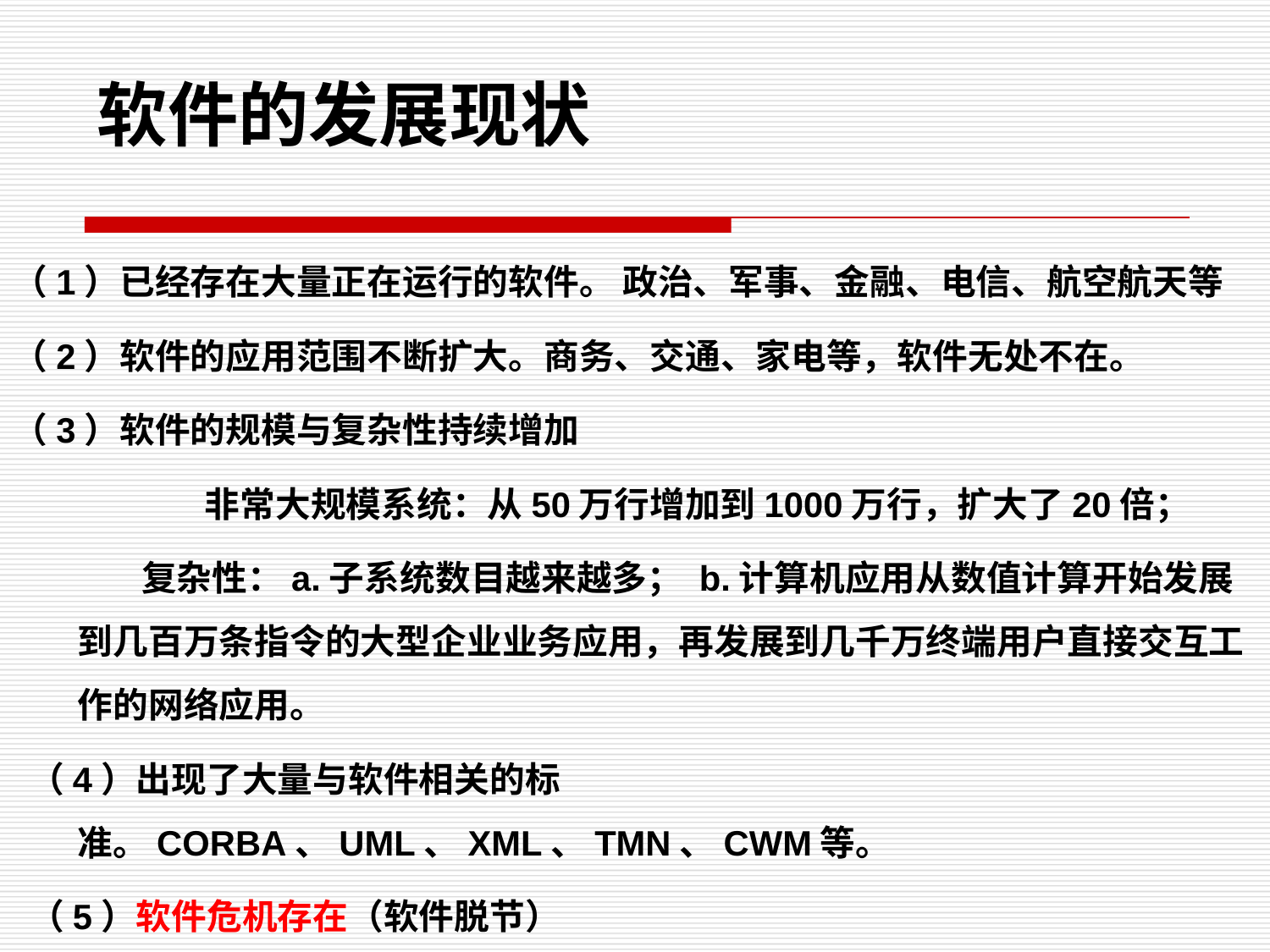

软件的发展现状
（1）已经存在大量正在运行的软件。 政治、军事、金融、电信、航空航天等
（2）软件的应用范围不断扩大。商务、交通、家电等，软件无处不在。
（3）软件的规模与复杂性持续增加
		非常大规模系统：从50万行增加到1000万行，扩大了20倍；
               复杂性：a.子系统数目越来越多； b.计算机应用从数值计算开始发展到几百万条指令的大型企业业务应用，再发展到几千万终端用户直接交互工作的网络应用。
 （4）出现了大量与软件相关的标准。CORBA、UML、XML、TMN、CWM等。
 （5）软件危机存在（软件脱节）
		1968-2000：软件效率、质量、进度、预算无法控制。